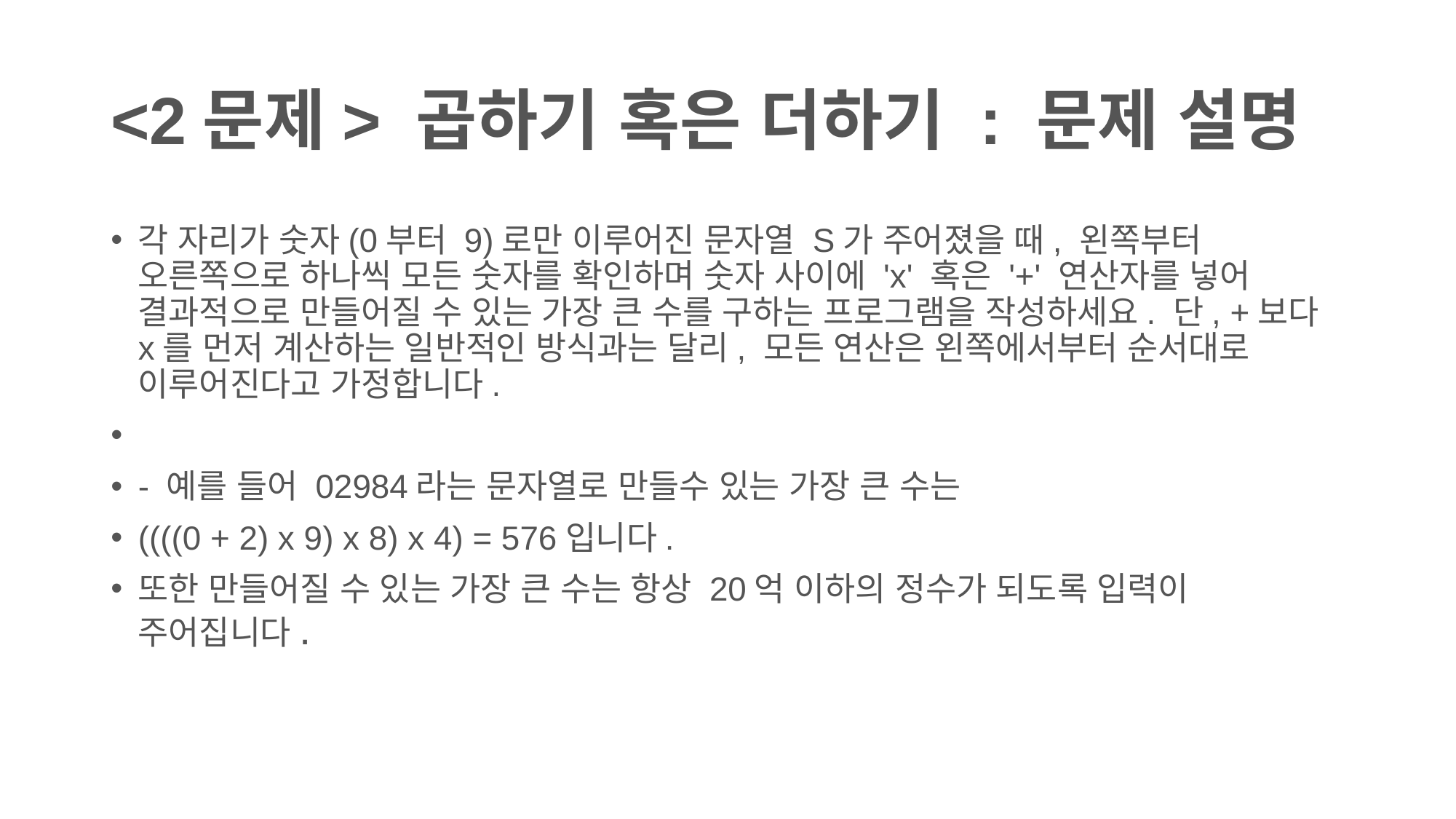

# <2문제> 곱하기 혹은 더하기 : 문제 설명
각 자리가 숫자(0부터 9)로만 이루어진 문자열 S가 주어졌을 때, 왼쪽부터 오른쪽으로 하나씩 모든 숫자를 확인하며 숫자 사이에 'x' 혹은 '+' 연산자를 넣어 결과적으로 만들어질 수 있는 가장 큰 수를 구하는 프로그램을 작성하세요. 단, +보다 x를 먼저 계산하는 일반적인 방식과는 달리, 모든 연산은 왼쪽에서부터 순서대로 이루어진다고 가정합니다.
​
- 예를 들어 02984라는 문자열로 만들수 있는 가장 큰 수는
((((0 + 2) x 9) x 8) x 4) = 576입니다.
또한 만들어질 수 있는 가장 큰 수는 항상 20억 이하의 정수가 되도록 입력이 주어집니다.